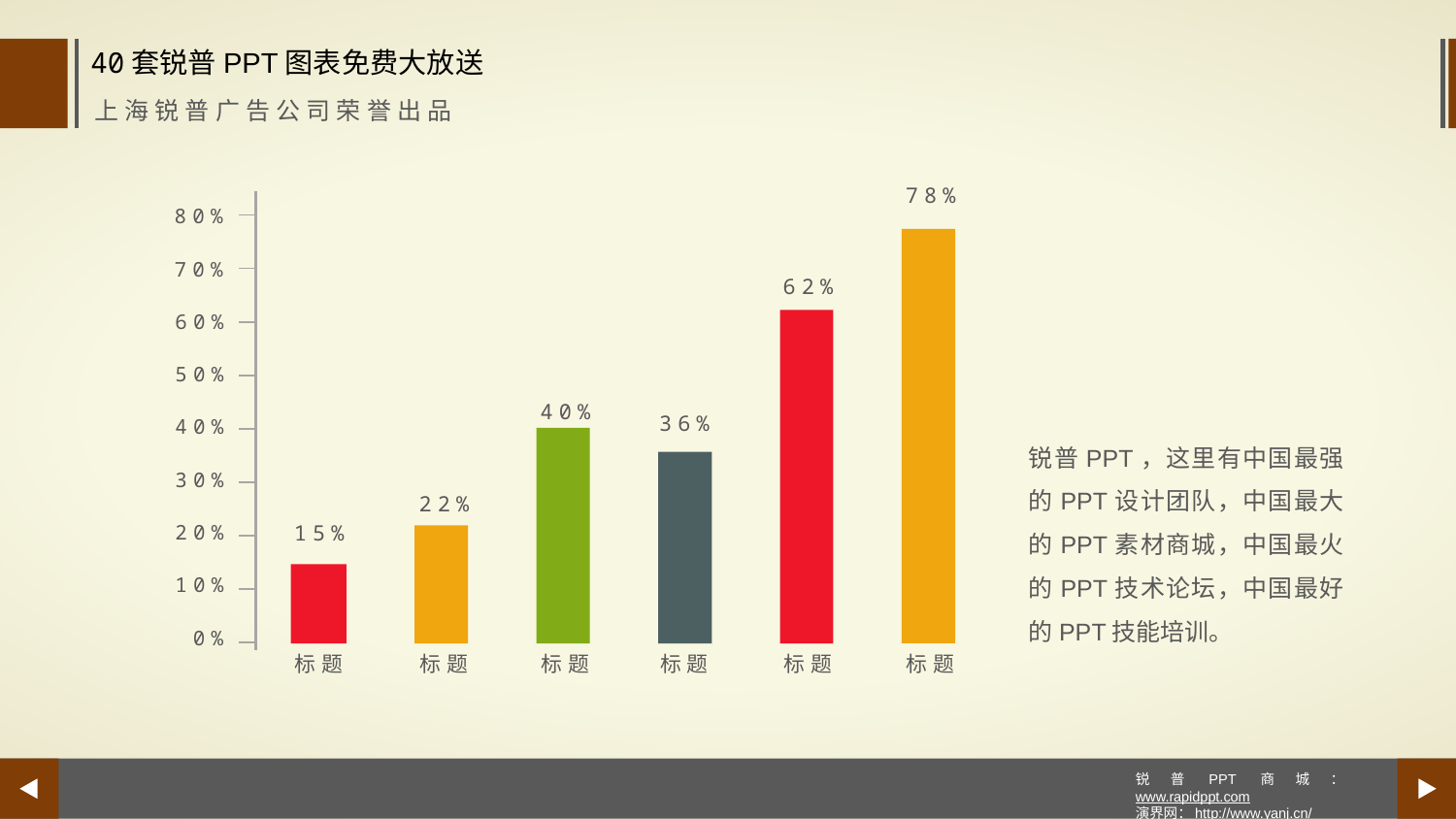

78%
80%

70%
62%
60%

50%
40%
36%
40%
锐普PPT，这里有中国最强的PPT设计团队，中国最大的PPT素材商城，中国最火的PPT技术论坛，中国最好的PPT技能培训。

30%
22%
15%
20%

10%
0%
标题
标题
标题
标题
标题
标题